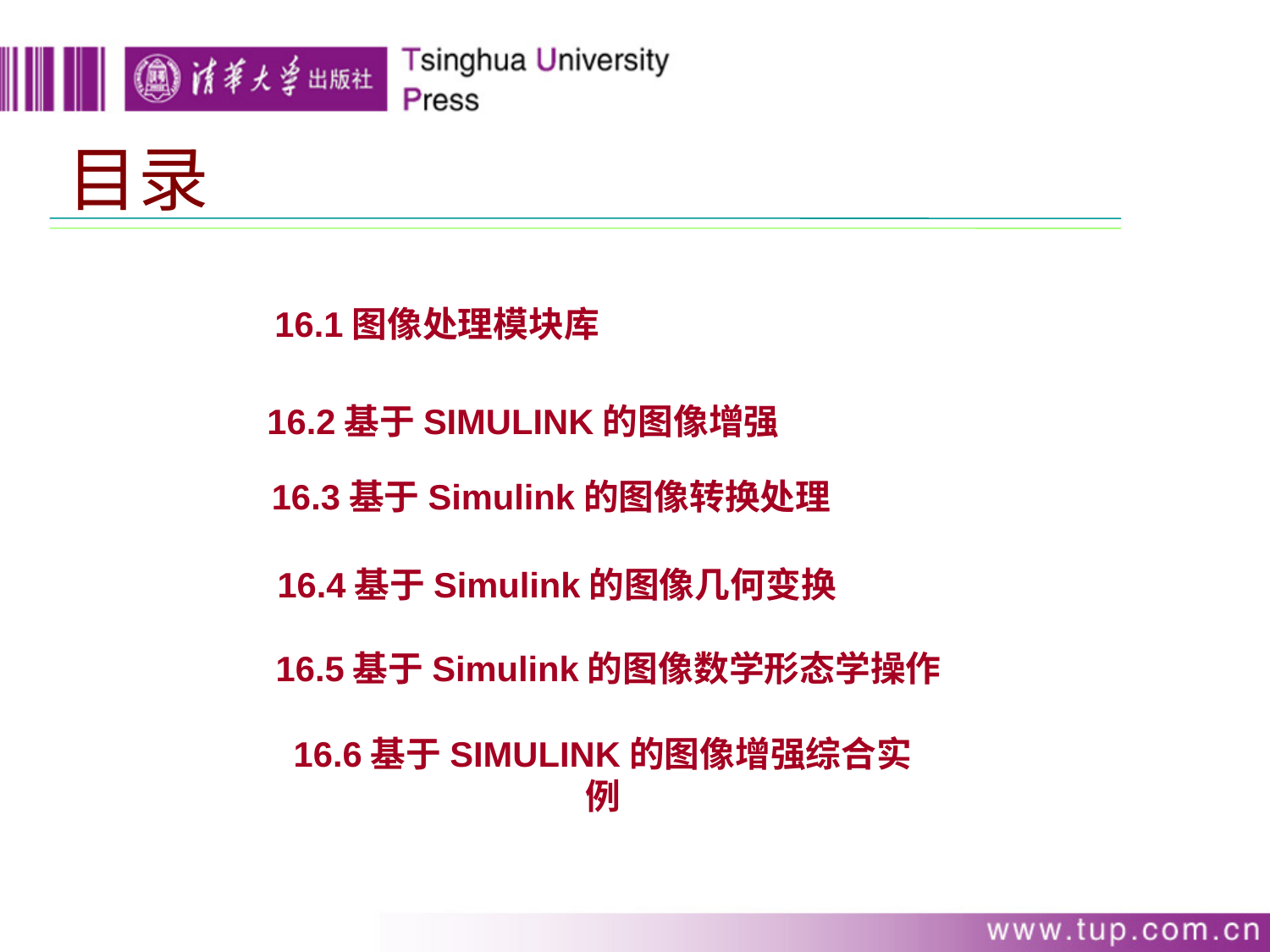

目录
16.1图像处理模块库
16.2基于SIMULINK的图像增强
16.3基于Simulink的图像转换处理
16.4基于Simulink的图像几何变换
16.5基于Simulink的图像数学形态学操作
16.6基于SIMULINK的图像增强综合实例